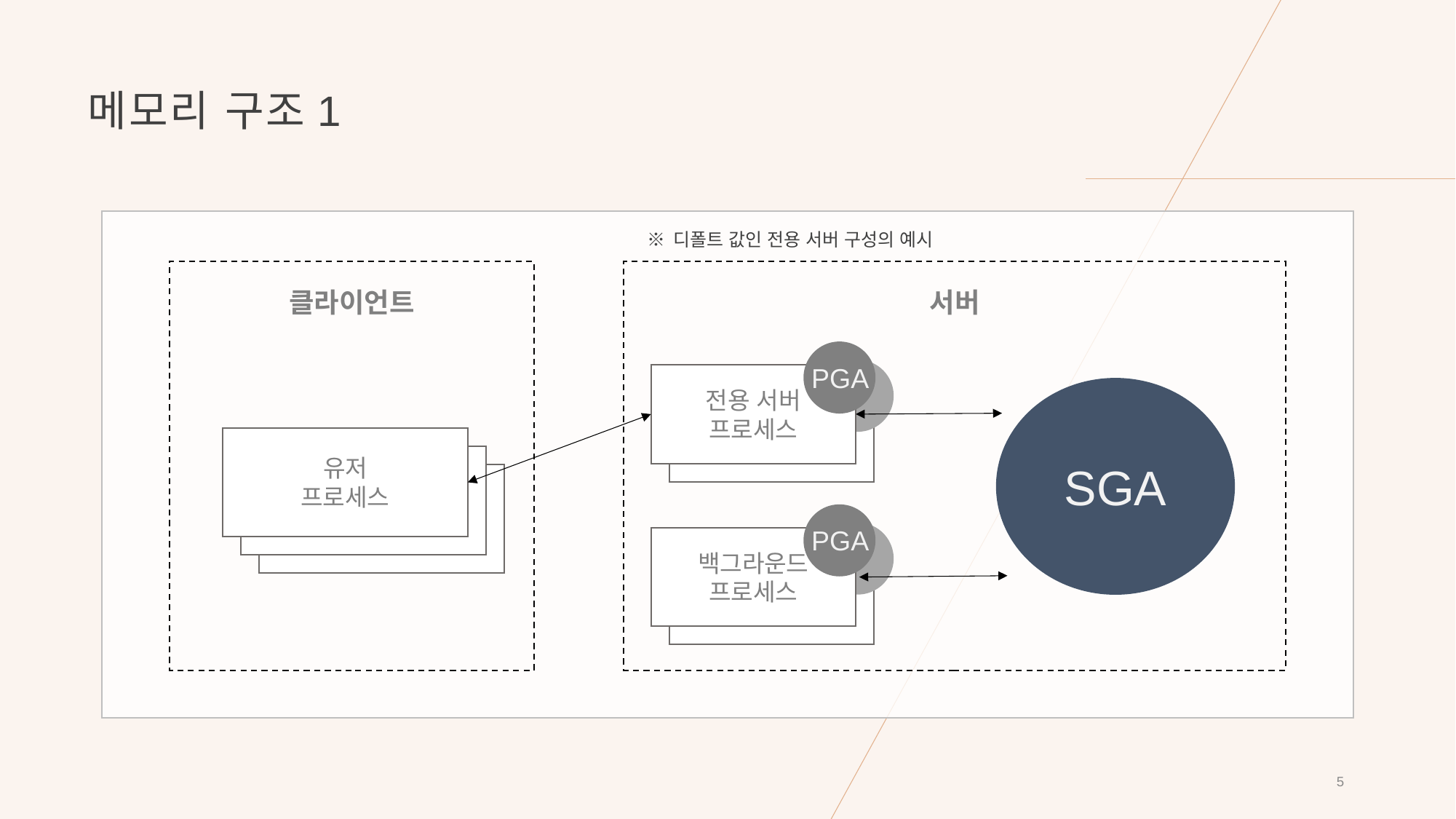

# 메모리 구조1

※ 디폴트 값인 전용 서버 구성의 예시
클라이언트

서버

PGA
전용 서버
프로세스

서버
프로세스

유저
프로세스

SGA

PGA
백그라운드
프로세스

서버
프로세스
5